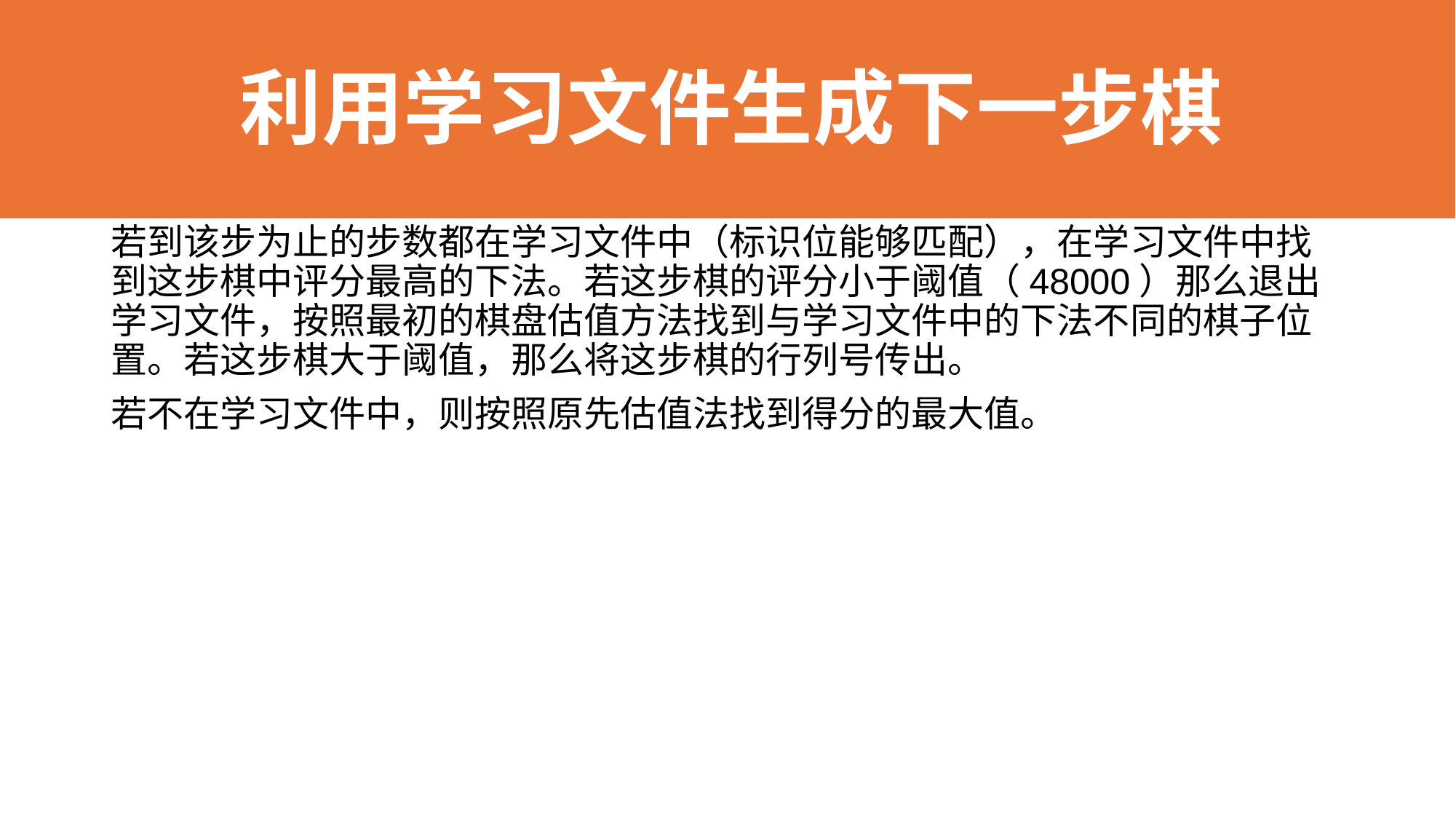

利用学习文件生成下一步棋
#
若到该步为止的步数都在学习文件中（标识位能够匹配），在学习文件中找到这步棋中评分最高的下法。若这步棋的评分小于阈值（48000）那么退出学习文件，按照最初的棋盘估值方法找到与学习文件中的下法不同的棋子位置。若这步棋大于阈值，那么将这步棋的行列号传出。
若不在学习文件中，则按照原先估值法找到得分的最大值。